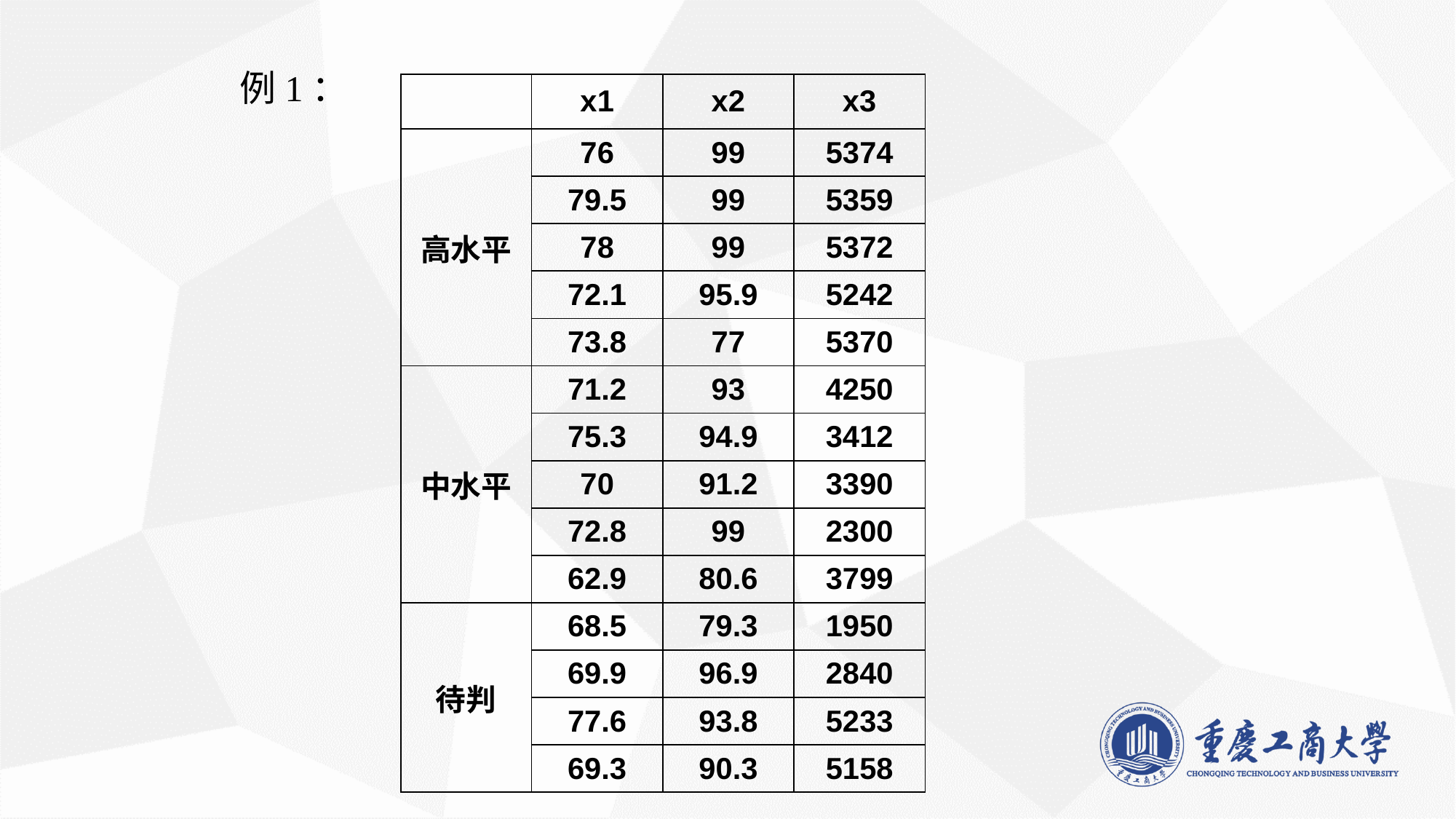

例1：
|  | x1 | x2 | x3 |
| --- | --- | --- | --- |
| 高水平 | 76 | 99 | 5374 |
|  | 79.5 | 99 | 5359 |
|  | 78 | 99 | 5372 |
|  | 72.1 | 95.9 | 5242 |
|  | 73.8 | 77 | 5370 |
| 中水平 | 71.2 | 93 | 4250 |
|  | 75.3 | 94.9 | 3412 |
|  | 70 | 91.2 | 3390 |
|  | 72.8 | 99 | 2300 |
|  | 62.9 | 80.6 | 3799 |
| 待判 | 68.5 | 79.3 | 1950 |
|  | 69.9 | 96.9 | 2840 |
|  | 77.6 | 93.8 | 5233 |
|  | 69.3 | 90.3 | 5158 |